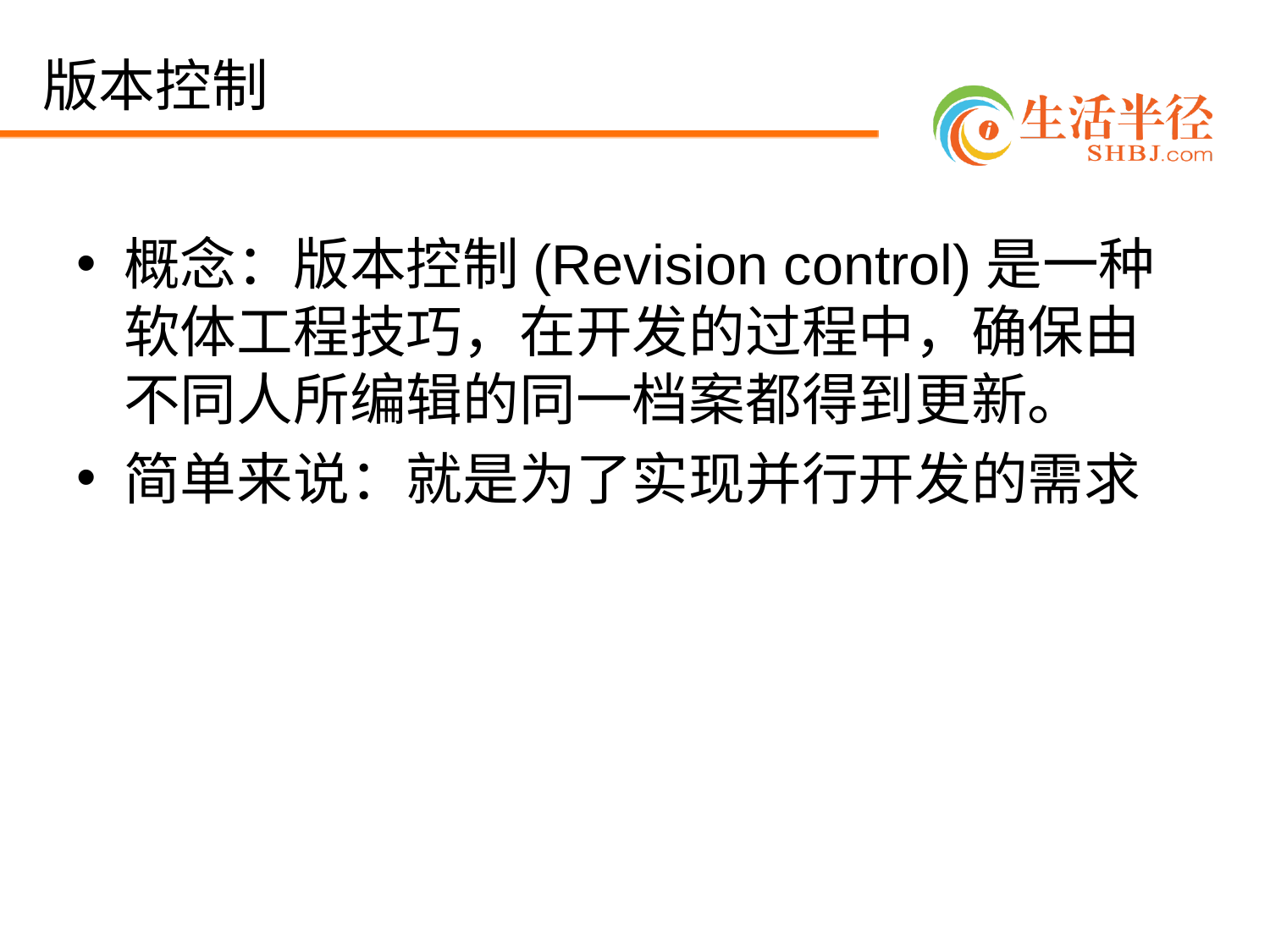

# 版本控制
概念：版本控制(Revision control)是一种软体工程技巧，在开发的过程中，确保由不同人所编辑的同一档案都得到更新。
简单来说：就是为了实现并行开发的需求